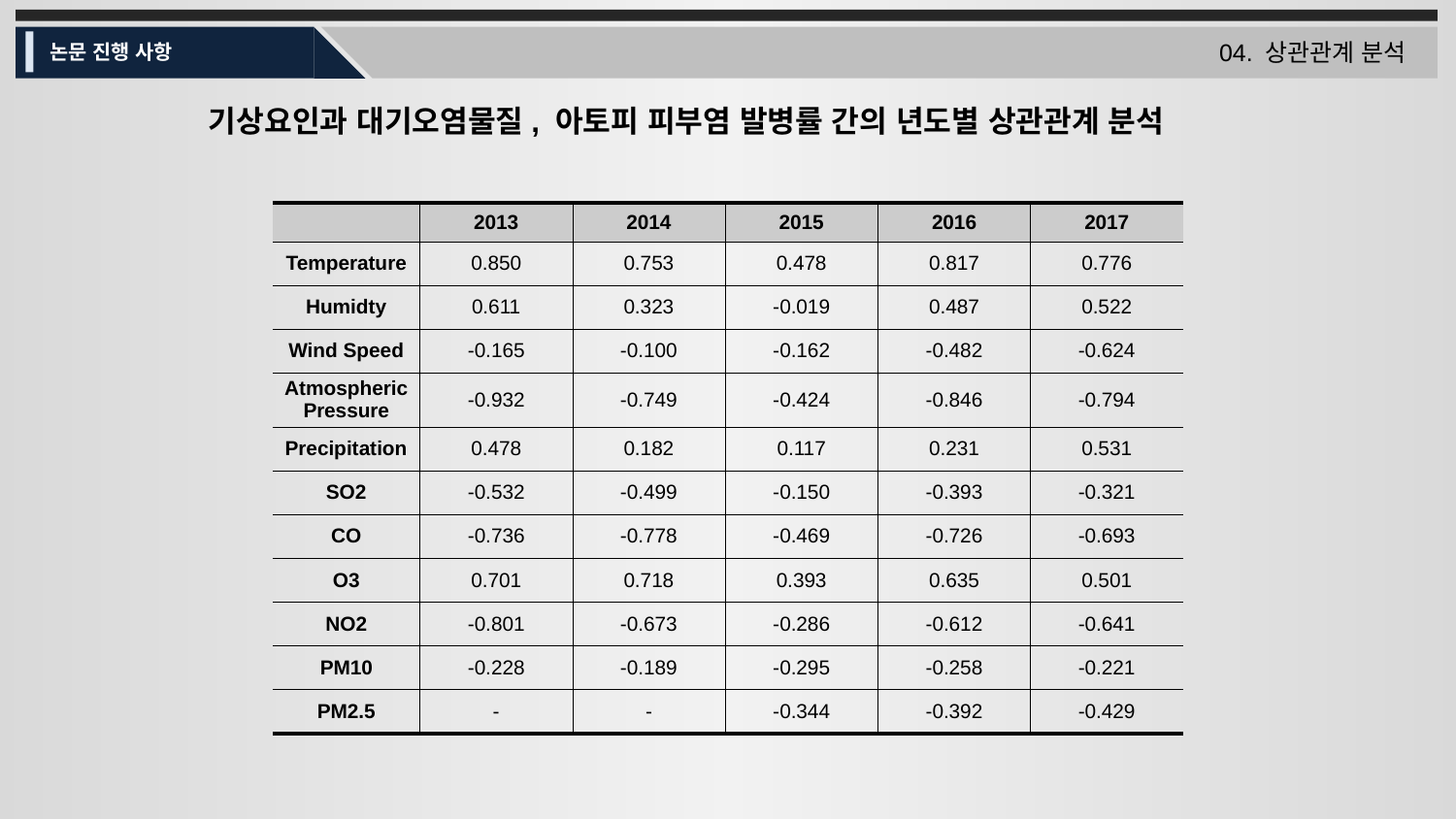

04. 상관관계 분석

논문 진행 사항
기상요인과 대기오염물질, 아토피 피부염 발병률 간의 년도별 상관관계 분석
|  | 2013 | 2014 | 2015 | 2016 | 2017 |
| --- | --- | --- | --- | --- | --- |
| Temperature | 0.850 | 0.753 | 0.478 | 0.817 | 0.776 |
| Humidty | 0.611 | 0.323 | -0.019 | 0.487 | 0.522 |
| Wind Speed | -0.165 | -0.100 | -0.162 | -0.482 | -0.624 |
| Atmospheric Pressure | -0.932 | -0.749 | -0.424 | -0.846 | -0.794 |
| Precipitation | 0.478 | 0.182 | 0.117 | 0.231 | 0.531 |
| SO2 | -0.532 | -0.499 | -0.150 | -0.393 | -0.321 |
| CO | -0.736 | -0.778 | -0.469 | -0.726 | -0.693 |
| O3 | 0.701 | 0.718 | 0.393 | 0.635 | 0.501 |
| NO2 | -0.801 | -0.673 | -0.286 | -0.612 | -0.641 |
| PM10 | -0.228 | -0.189 | -0.295 | -0.258 | -0.221 |
| PM2.5 | - | - | -0.344 | -0.392 | -0.429 |